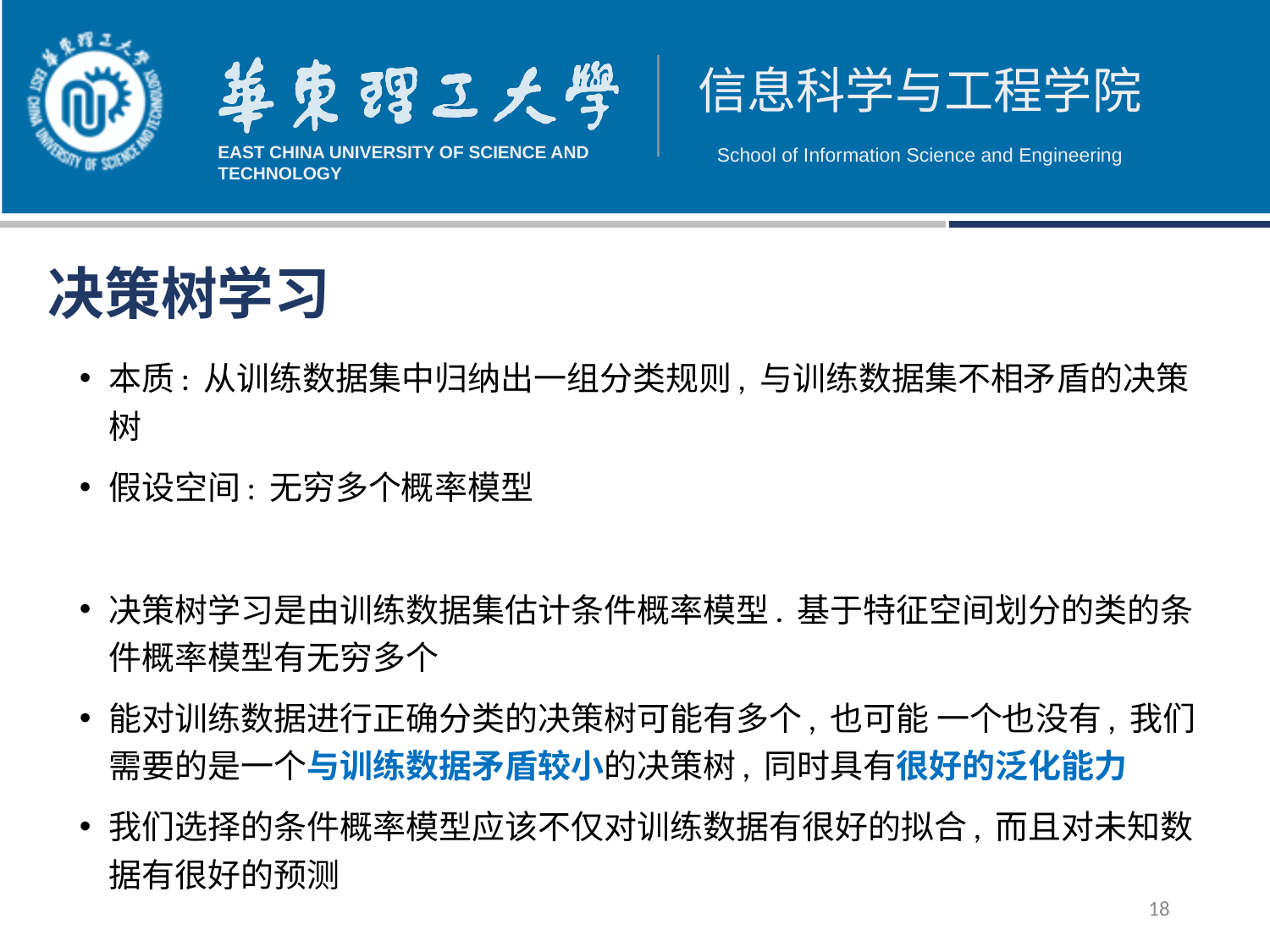

决策树学习
本质: 从训练数据集中归纳出一组分类规则, 与训练数据集不相矛盾的决策树
假设空间: 无穷多个概率模型

决策树学习是由训练数据集估计条件概率模型. 基于特征空间划分的类的条件概率模型有无穷多个
能对训练数据进行正确分类的决策树可能有多个, 也可能 一个也没有, 我们需要的是一个与训练数据矛盾较小的决策树, 同时具有很好的泛化能力
我们选择的条件概率模型应该不仅对训练数据有很好的拟合, 而且对未知数据有很好的预测
18